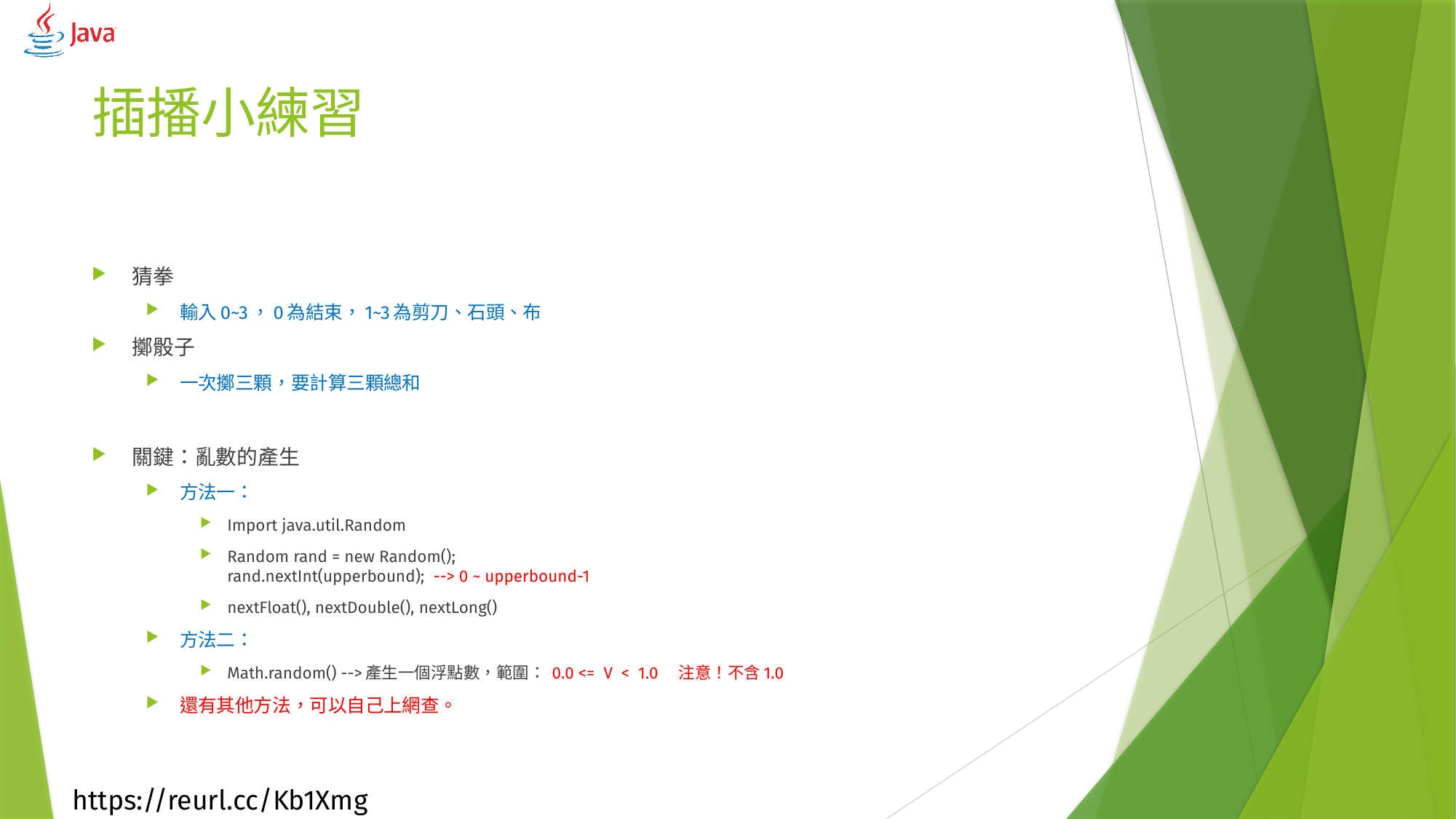

# 插播小練習
猜拳
輸入0~3，0為結束，1~3為剪刀、石頭、布
擲骰子
一次擲三顆，要計算三顆總和

關鍵：亂數的產生
方法一：
Import java.util.Random
Random rand = new Random();
rand.nextInt(upperbound);  --> 0 ~ upperbound-1
nextFloat(), nextDouble(), nextLong()
方法二：
Math.random() -->產生一個浮點數，範圍： 0.0 <=  V  <  1.0    注意！不含1.0
還有其他方法，可以自己上網查。